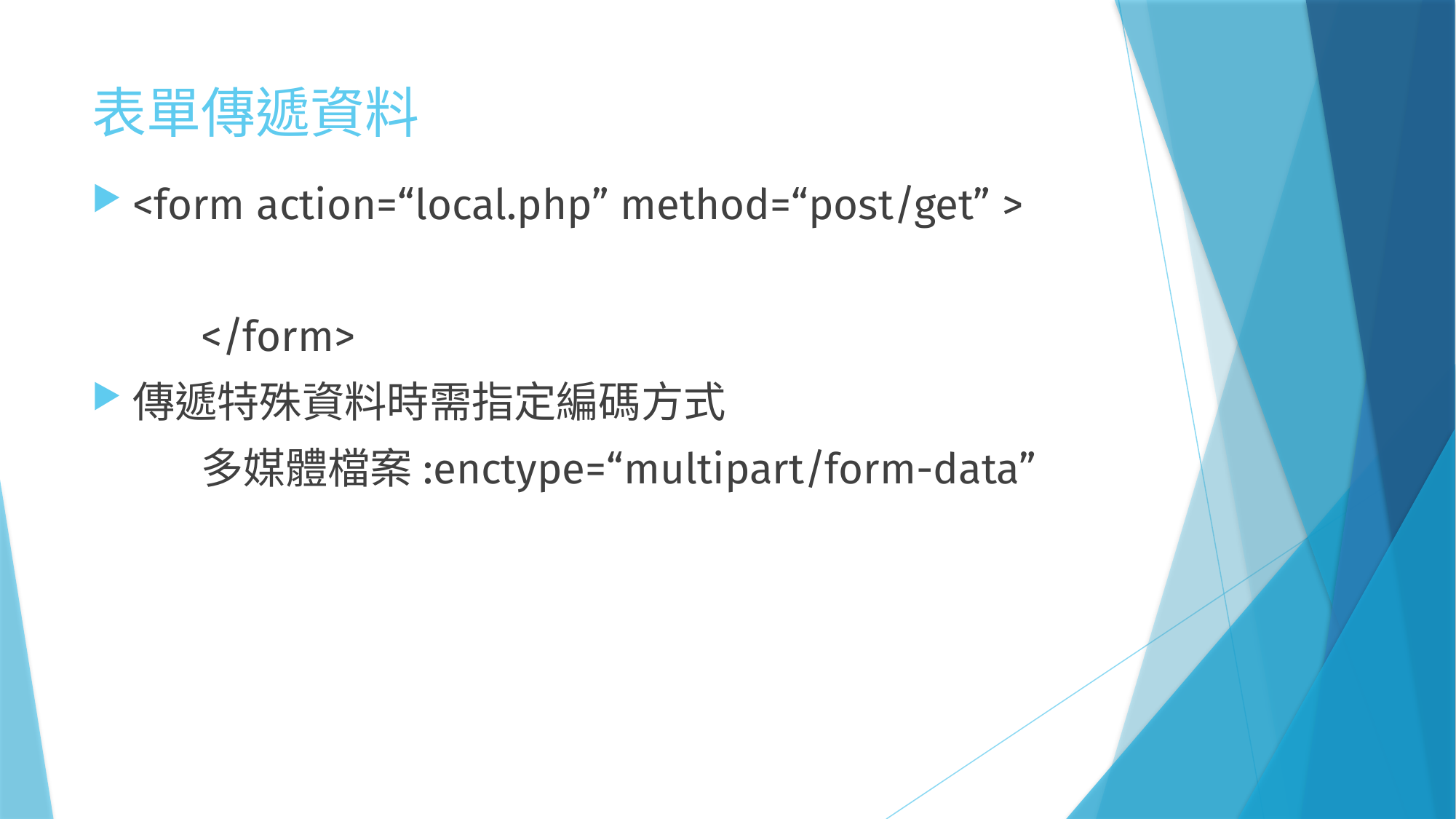

# 表單傳遞資料
<form action=“local.php” method=“post/get” >

	</form>
傳遞特殊資料時需指定編碼方式
	多媒體檔案:enctype=“multipart/form-data”